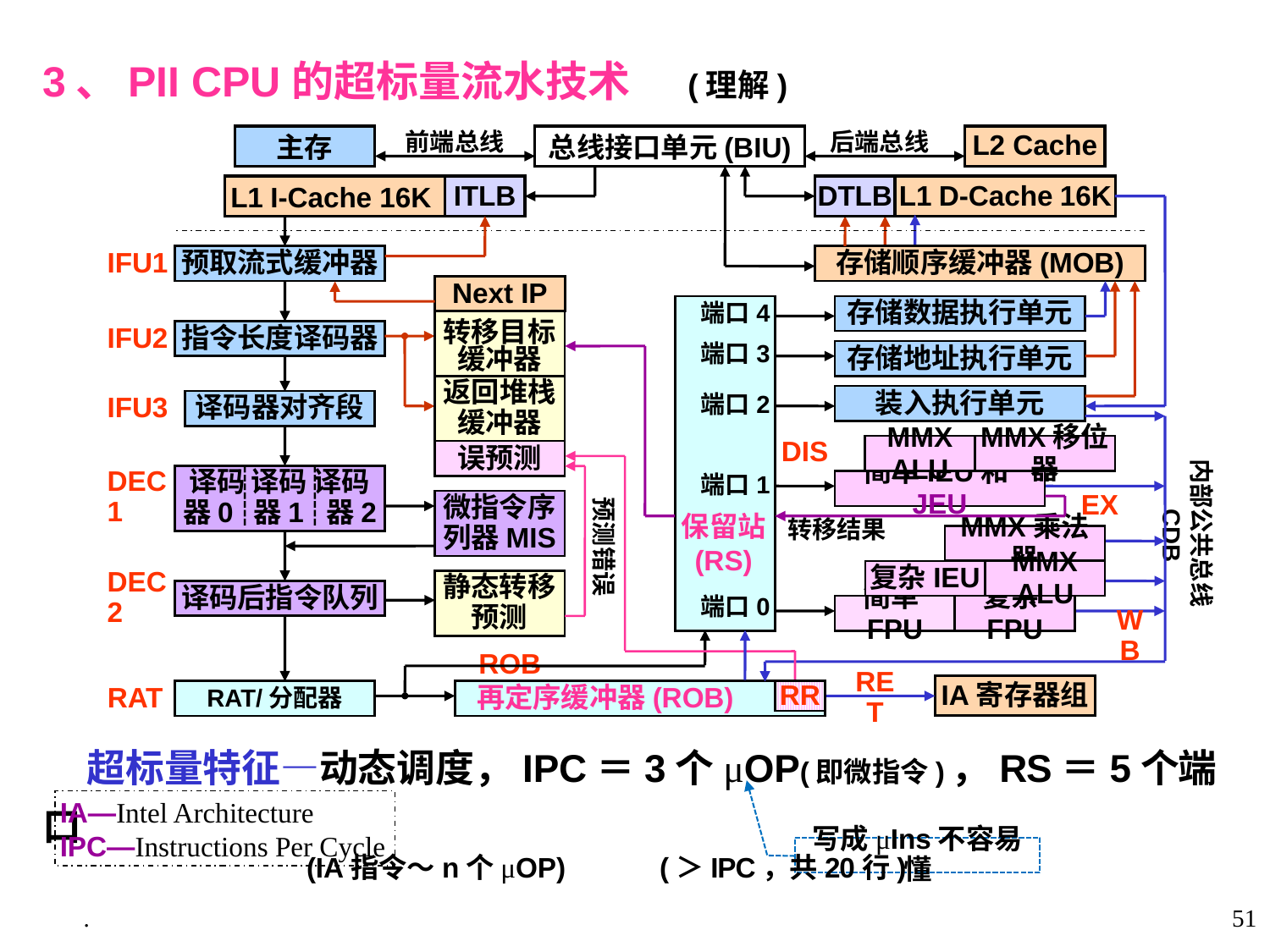

3、PII CPU的超标量流水技术     (理解)
总线接口单元(BIU)
前端总线
后端总线
主存
L2 Cache

L1 I-Cache 16K
ITLB
DTLB
L1 D-Cache 16K

IFU1
预取流式缓冲器
存储顺序缓冲器(MOB)

Next IP

存储数据执行单元
端口4
端口3
端口2

端口1
保留站
(RS)
 端口0

转移目标
缓冲器

指令长度译码器
IFU2

存储地址执行单元

返回堆栈
缓冲器
装入执行单元
IFU3
译码器对齐段

DIS
MMX ALU
MMX移位器
内部公共总线CDB
误预测

译码 译码 译码
器0  器1  器2

简单IEU和JEU
DEC1

EX
微指令序
列器MIS
预测错误

转移结果
MMX乘法器

复杂IEU
MMX ALU
静态转移
预测

DEC2
译码后指令队列
简单FPU
复杂FPU

WB

ROB

RET
IA寄存器组
RAT
RAT/分配器
  再定序缓冲器(ROB)
RR

    超标量特征—动态调度，IPC＝3个μOP(即微指令)，RS＝5个端口
                                      (IA指令～n个μOP)            (＞IPC，共20行)
IA—Intel Architecture
IPC—Instructions Per Cycle
写成μIns不容易懂
.
51